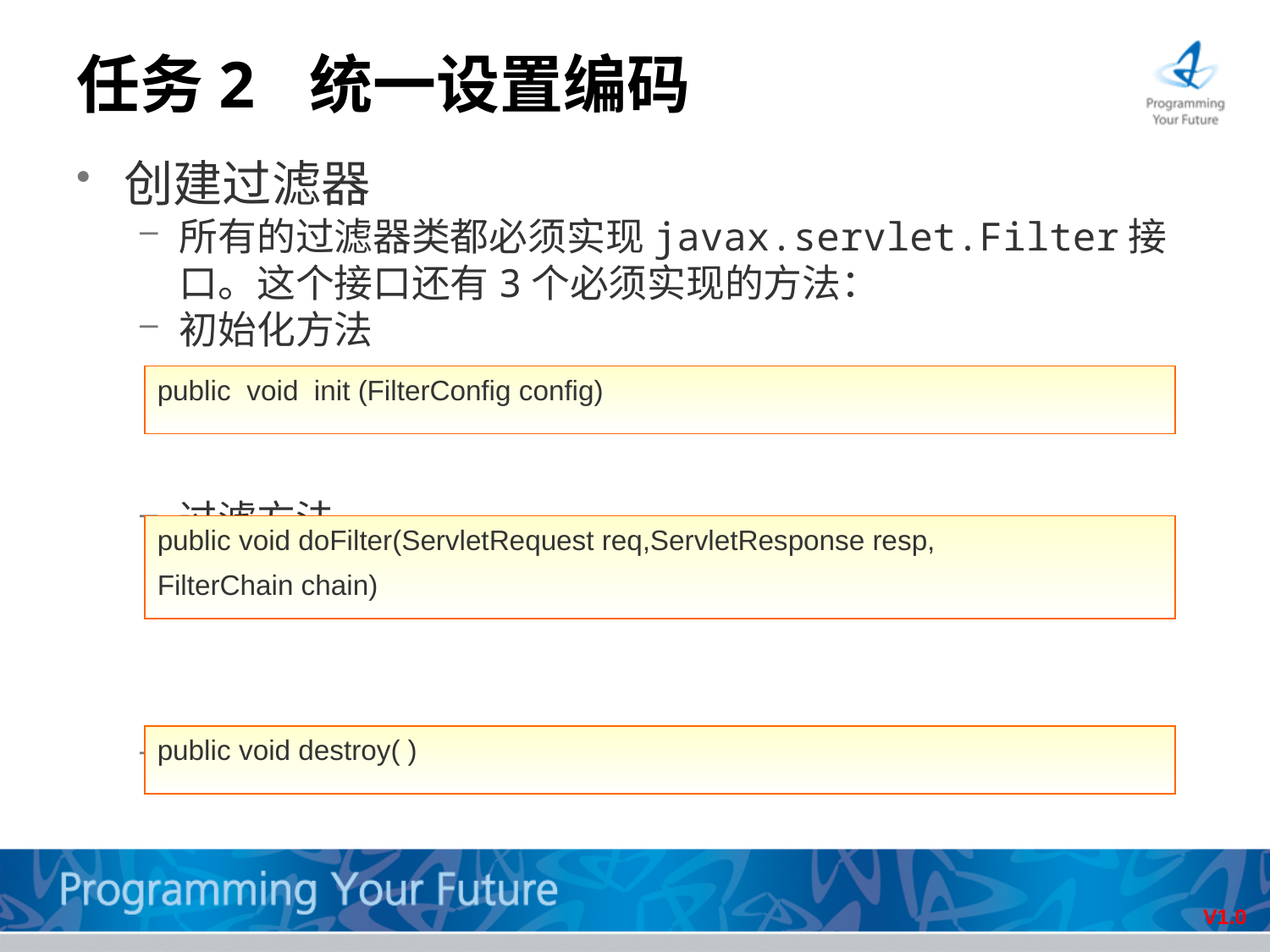

# 任务2 统一设置编码
创建过滤器
所有的过滤器类都必须实现javax.servlet.Filter接口。这个接口还有3个必须实现的方法：
初始化方法

过滤方法

销毁过滤器方法

public  void  init (FilterConfig config)
public void doFilter(ServletRequest req,ServletResponse resp,
FilterChain chain)
public void destroy( )